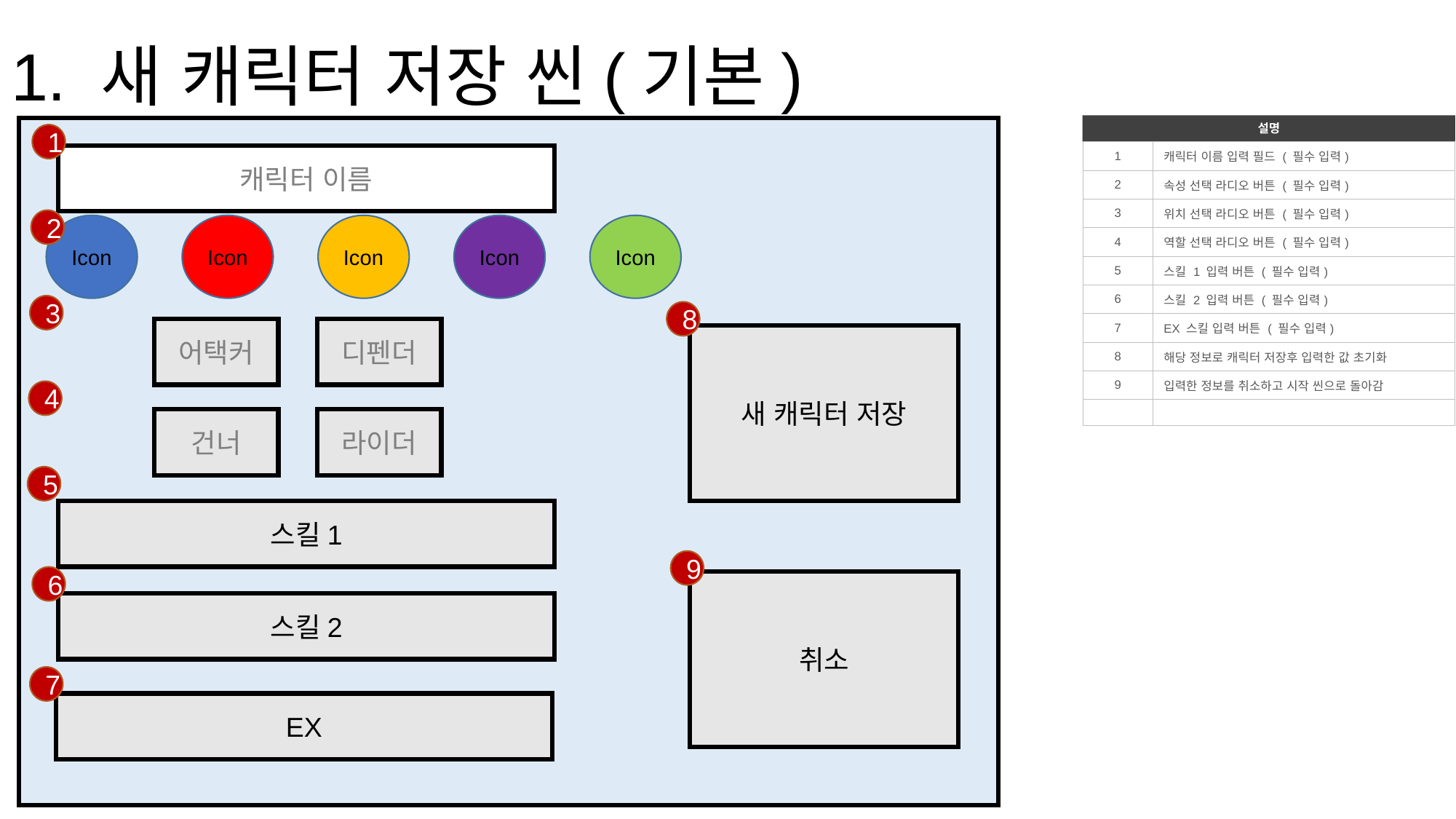

# 1. 새 캐릭터 저장 씬(기본)
설명

1
| 1 | 캐릭터 이름 입력 필드 ( 필수 입력) |
| --- | --- |
| 2 | 속성 선택 라디오 버튼 ( 필수 입력) |
| 3 | 위치 선택 라디오 버튼 ( 필수 입력) |
| 4 | 역할 선택 라디오 버튼 ( 필수 입력) |
| 5 | 스킬 1 입력 버튼 ( 필수 입력) |
| 6 | 스킬 2 입력 버튼 ( 필수 입력) |
| 7 | EX 스킬 입력 버튼 ( 필수 입력) |
| 8 | 해당 정보로 캐릭터 저장후 입력한 값 초기화 |
| 9 | 입력한 정보를 취소하고 시작 씬으로 돌아감 |
|  |  |
캐릭터 이름
2
Icon
Icon
Icon
Icon
Icon
3
8
디펜더
어택커
새 캐릭터 저장
4
라이더
건너
5
스킬1
9
6
취소
스킬2
7
EX